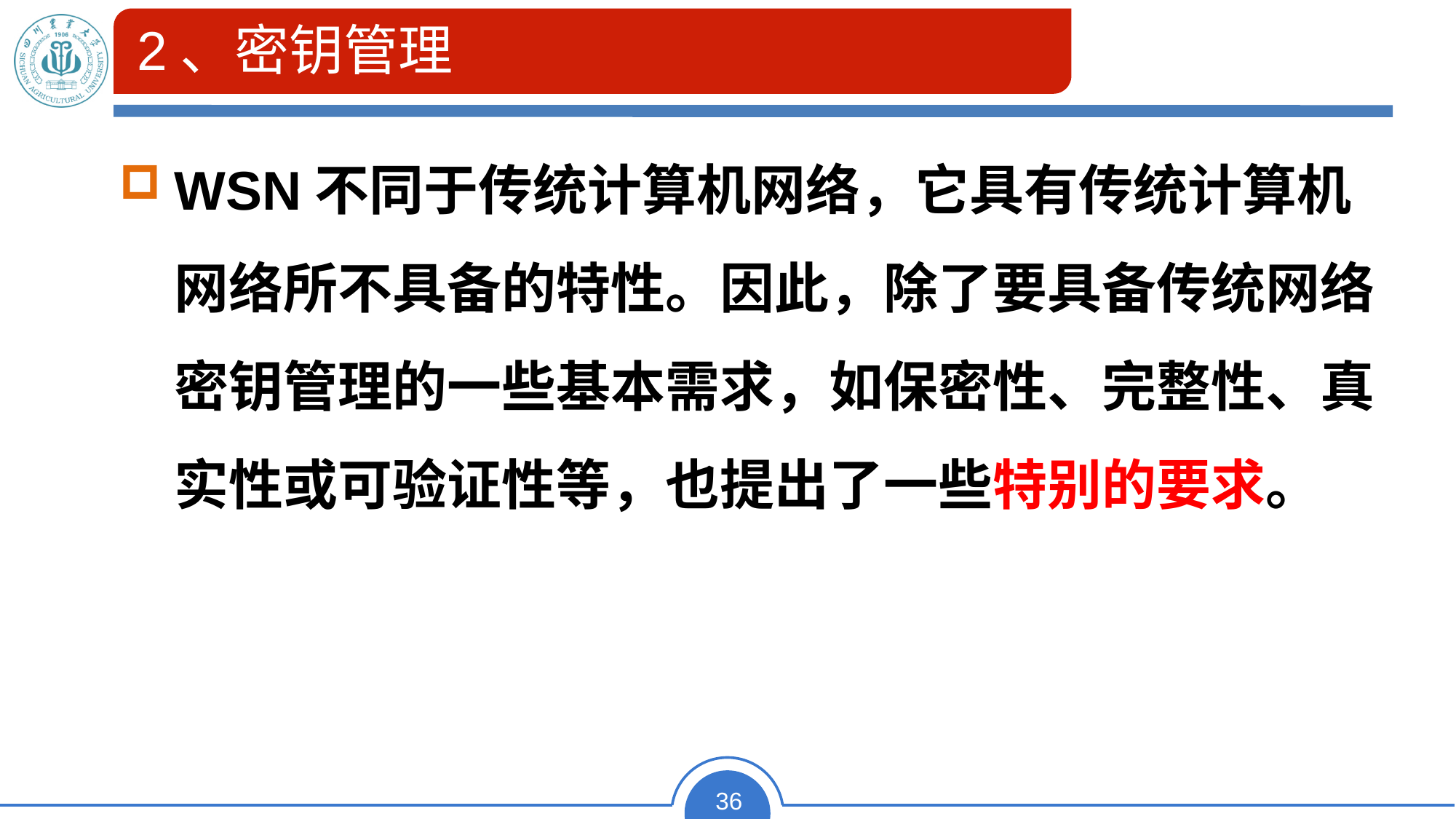

# 2、密钥管理
WSN不同于传统计算机网络，它具有传统计算机网络所不具备的特性。因此，除了要具备传统网络密钥管理的一些基本需求，如保密性、完整性、真实性或可验证性等，也提出了一些特别的要求。